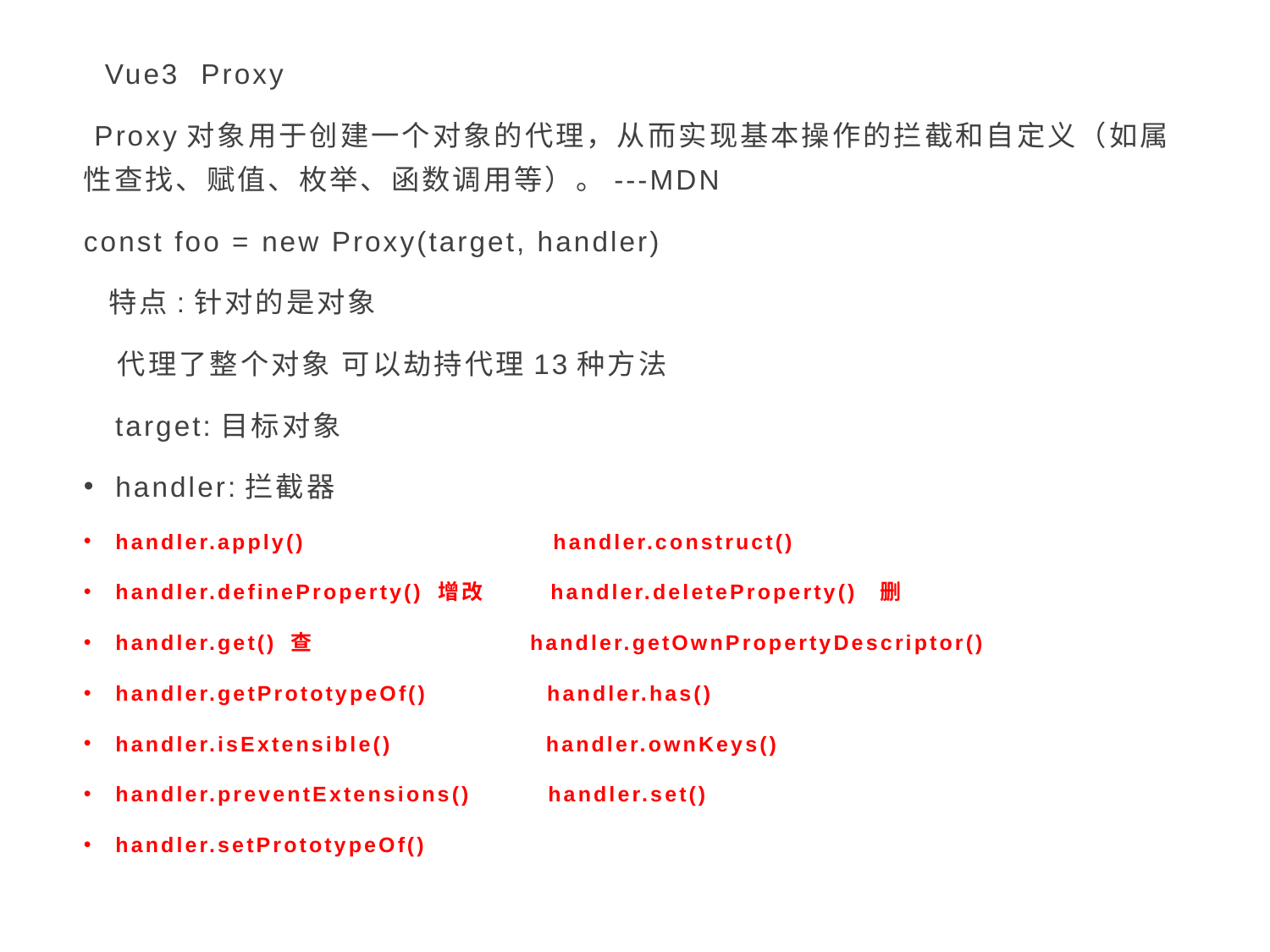

Vue3  Proxy
 Proxy对象用于创建一个对象的代理，从而实现基本操作的拦截和自定义（如属 性查找、赋值、枚举、函数调用等）。---MDN
const foo = new Proxy(target, handler)
  特点:针对的是对象
   代理了整个对象 可以劫持代理13种方法
   target:目标对象
handler:拦截器
handler.apply()                             handler.construct()
handler.defineProperty() 增改        handler.deleteProperty()  删
handler.get() 查                            handler.getOwnPropertyDescriptor()
handler.getPrototypeOf()              handler.has()
handler.isExtensible()                  handler.ownKeys()
handler.preventExtensions()         handler.set()
handler.setPrototypeOf()